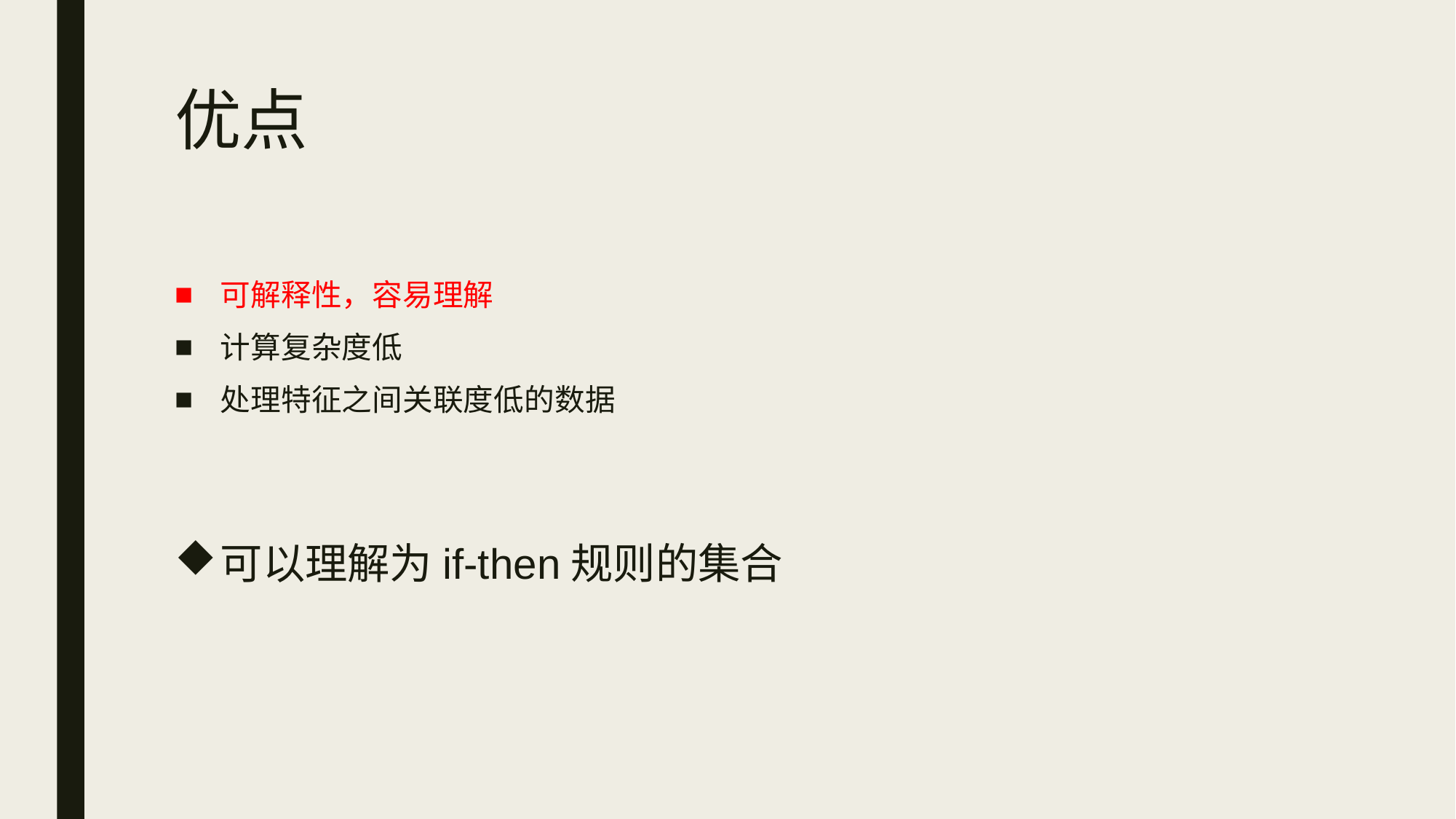

# 优点
可解释性，容易理解
计算复杂度低
处理特征之间关联度低的数据

可以理解为if-then规则的集合